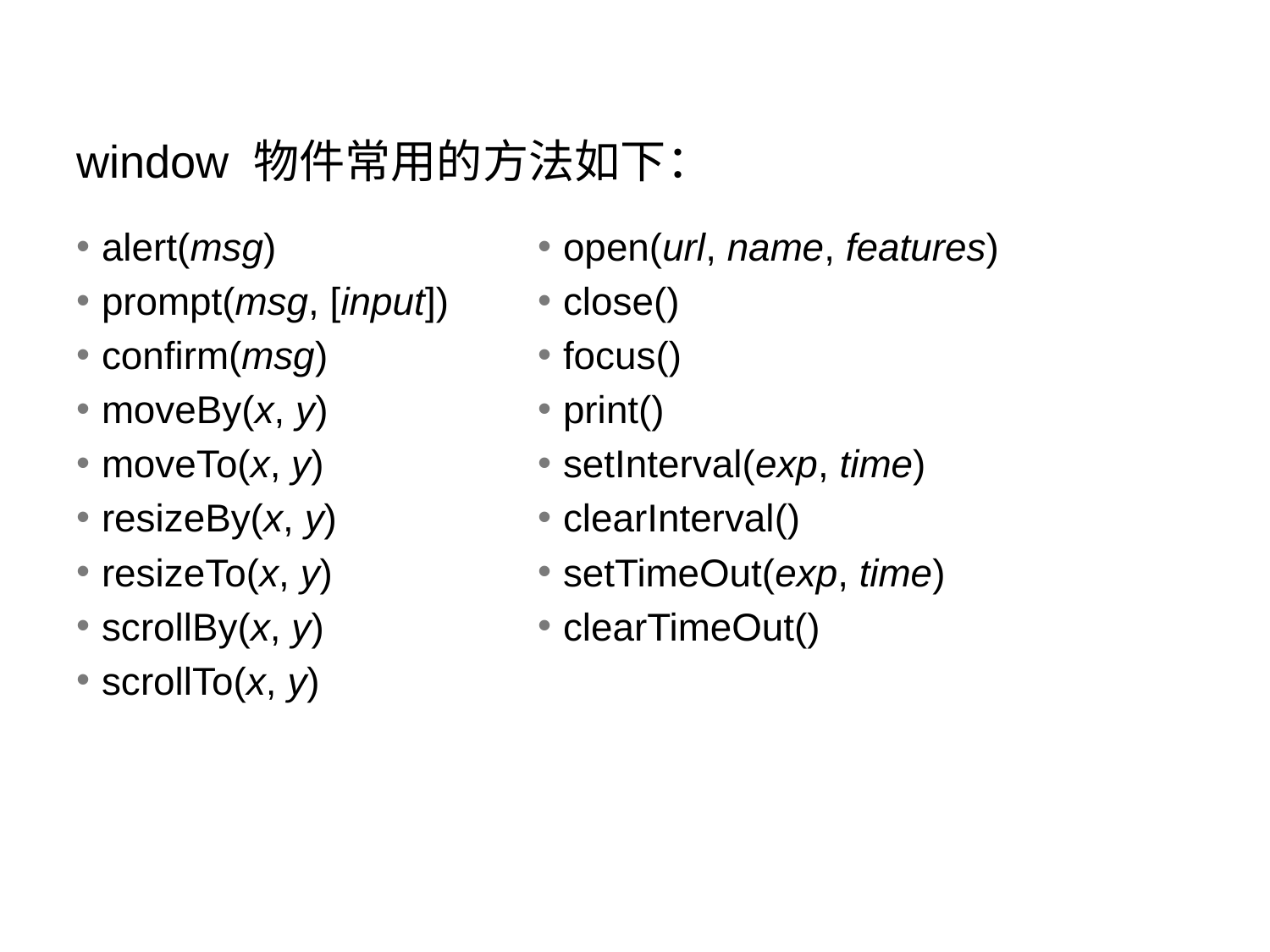

29
window 物件常用的方法如下：

alert(msg)
prompt(msg, [input])
confirm(msg)
moveBy(x, y)
moveTo(x, y)
resizeBy(x, y)
resizeTo(x, y)
scrollBy(x, y)
scrollTo(x, y)
open(url, name, features)
close()
focus()
print()
setInterval(exp, time)
clearInterval()
setTimeOut(exp, time)
clearTimeOut()